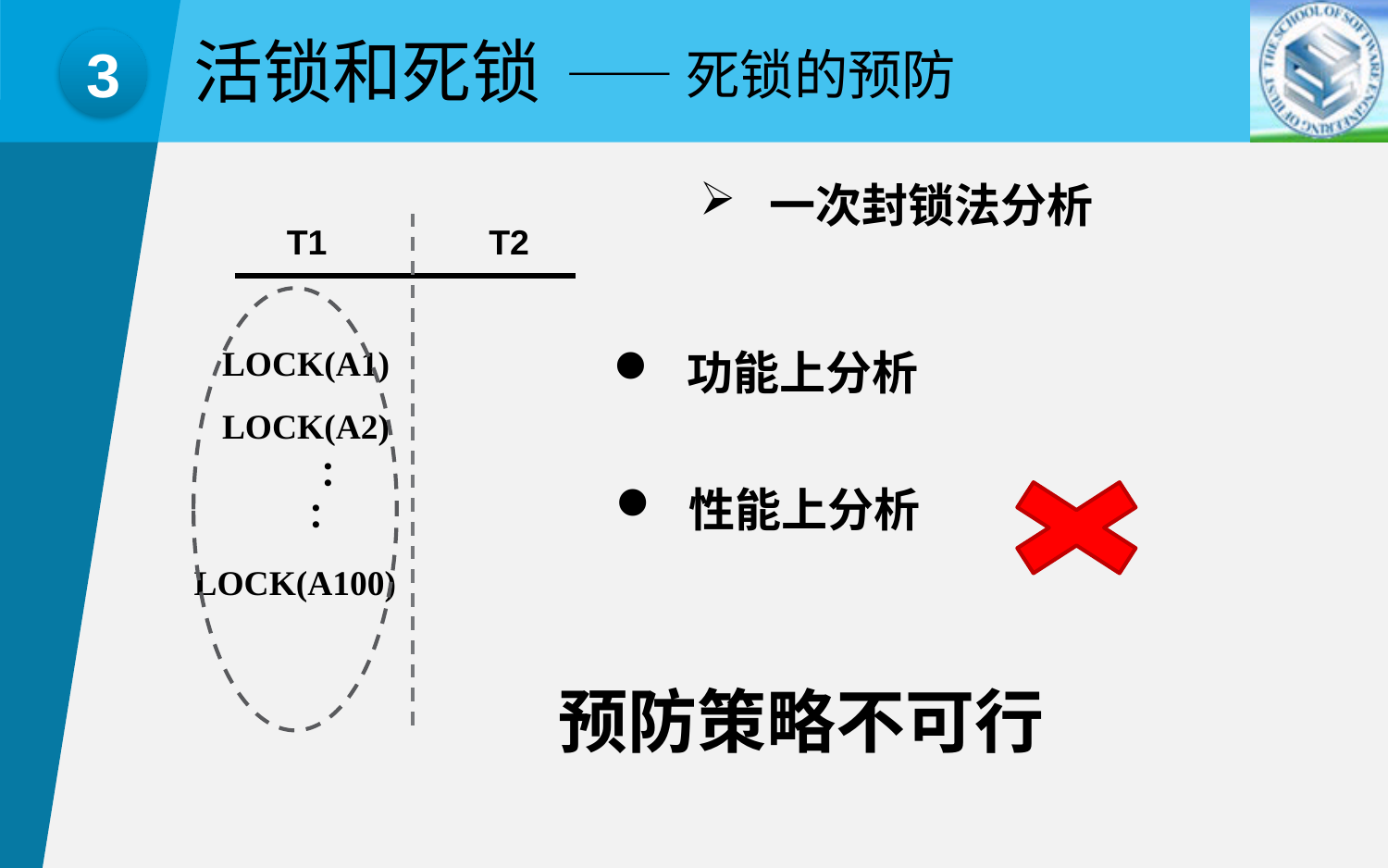

活锁和死锁
——死锁的预防
3
一次封锁法分析
T1
T2

LOCK(A1)
 功能上分析
LOCK(A2)
     ：
     ：

 性能上分析
LOCK(A100)
预防策略不可行